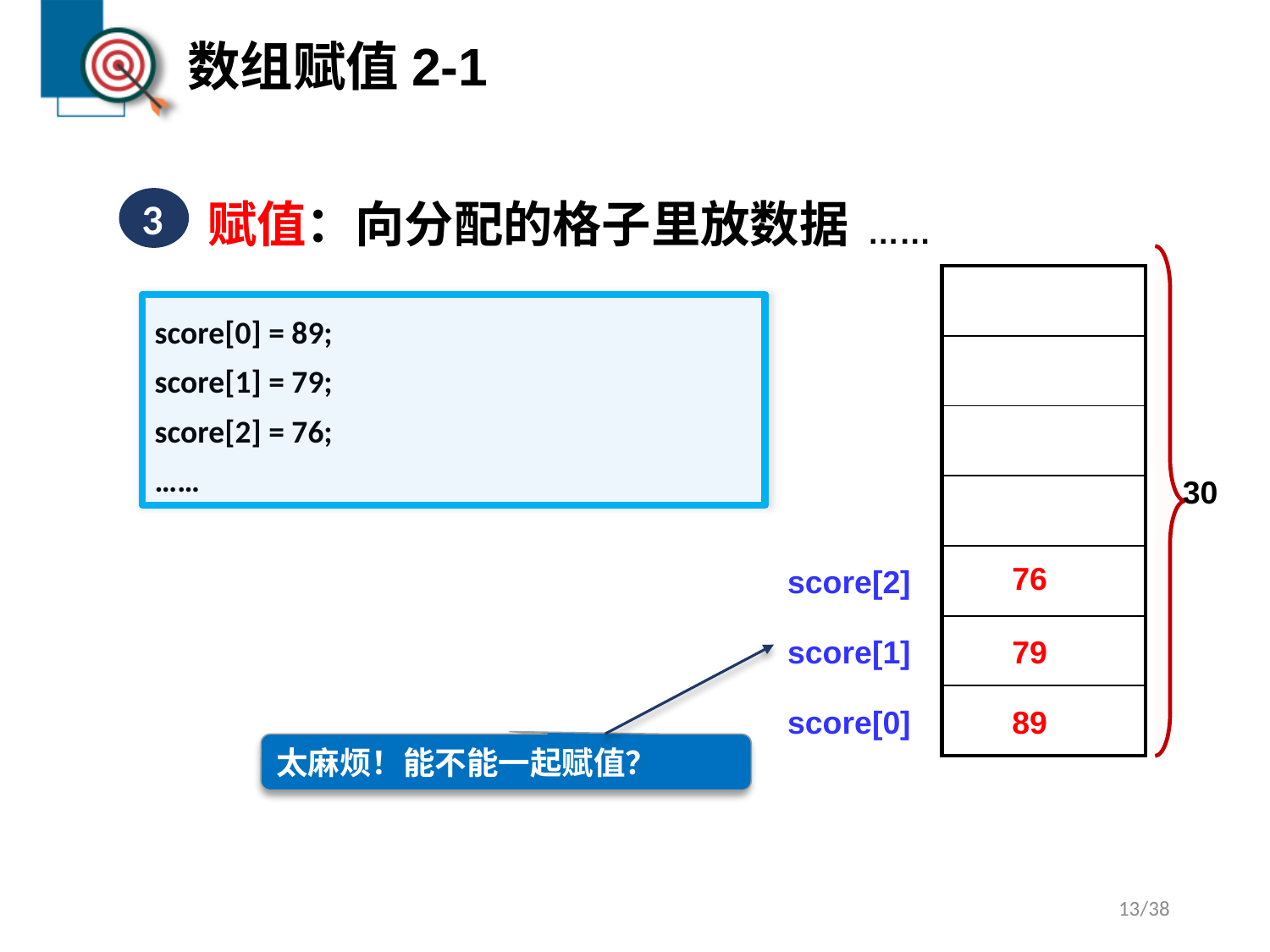

# 数组赋值2-1

赋值：向分配的格子里放数据
3
……

|  |
| --- |
|  |
|  |
|  |
|  |
|  |
|  |

score[0] = 89;
score[1] = 79;
score[2] = 76;
……
30
     76
score[2]
score[1]
     79

score[0]
     89
太麻烦！能不能一起赋值？
13/38